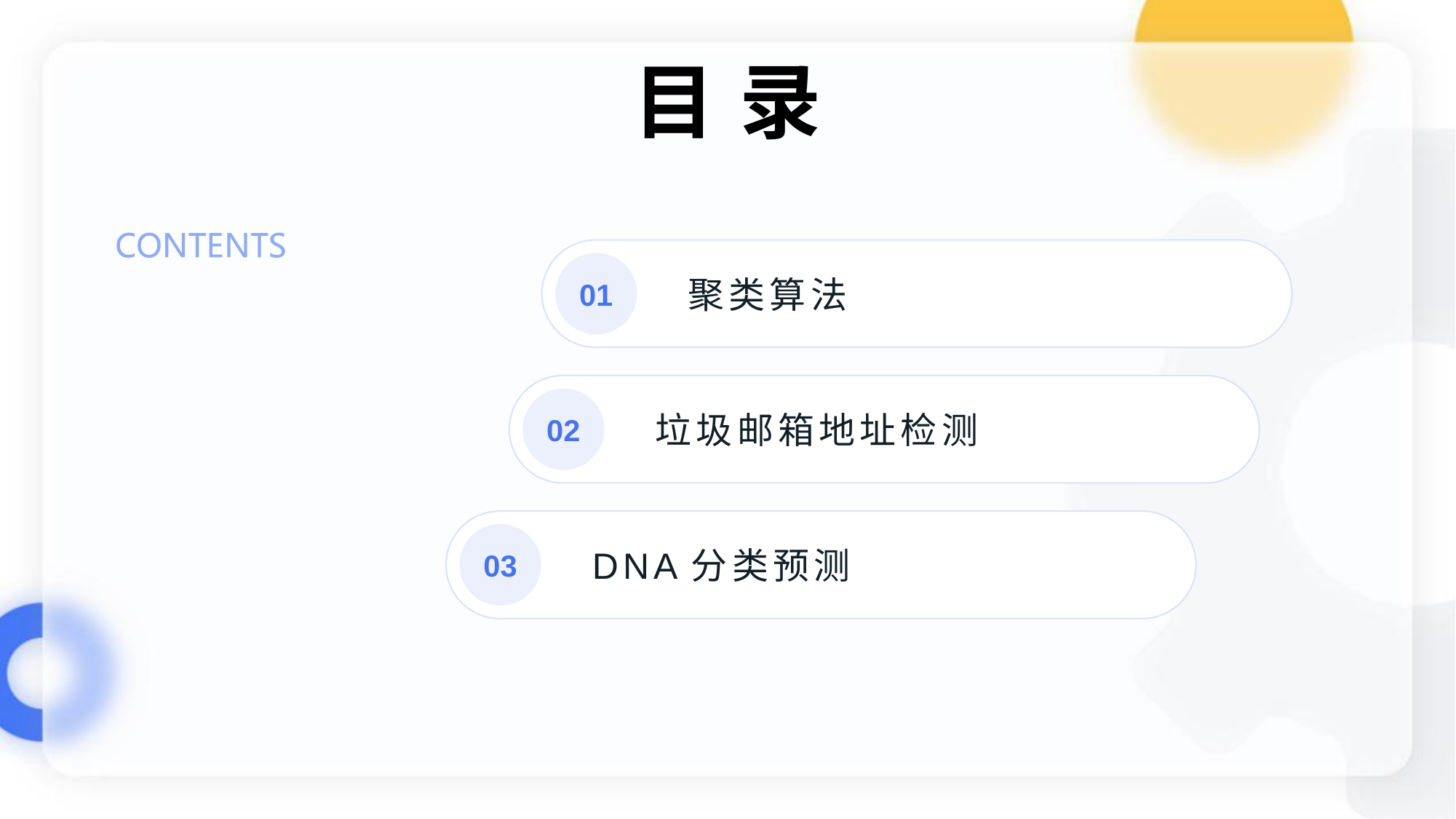

# 目 录

01
聚类算法

02
垃圾邮箱地址检测

03
DNA分类预测